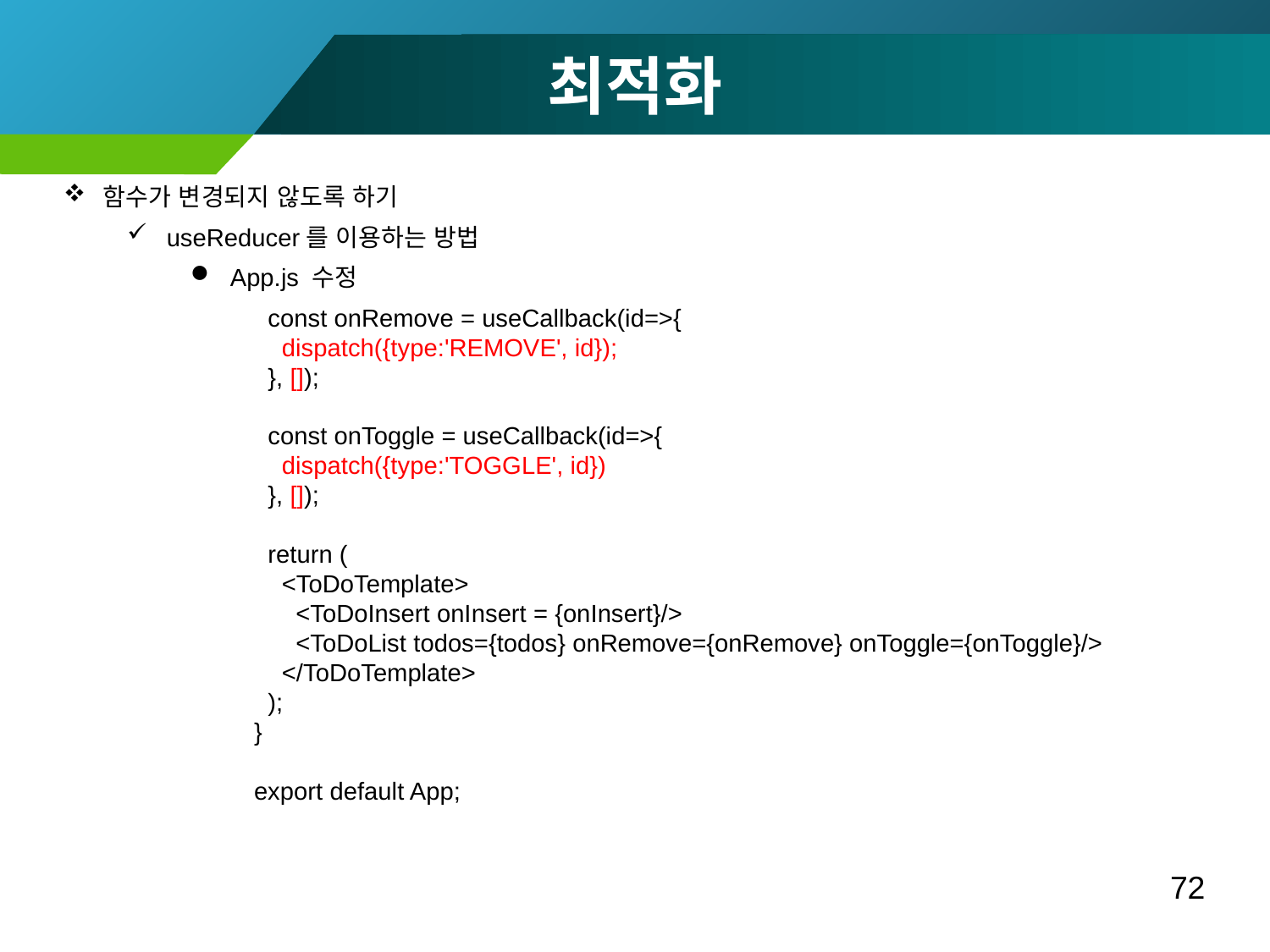

최적화
함수가 변경되지 않도록 하기
useReducer를 이용하는 방법
App.js 수정
  const onRemove = useCallback(id=>{
    dispatch({type:'REMOVE', id});
  }, []);

  const onToggle = useCallback(id=>{
    dispatch({type:'TOGGLE', id})
  }, []);

  return (
    <ToDoTemplate>
      <ToDoInsert onInsert = {onInsert}/>
      <ToDoList todos={todos} onRemove={onRemove} onToggle={onToggle}/>
    </ToDoTemplate>
  );
}

export default App;
72